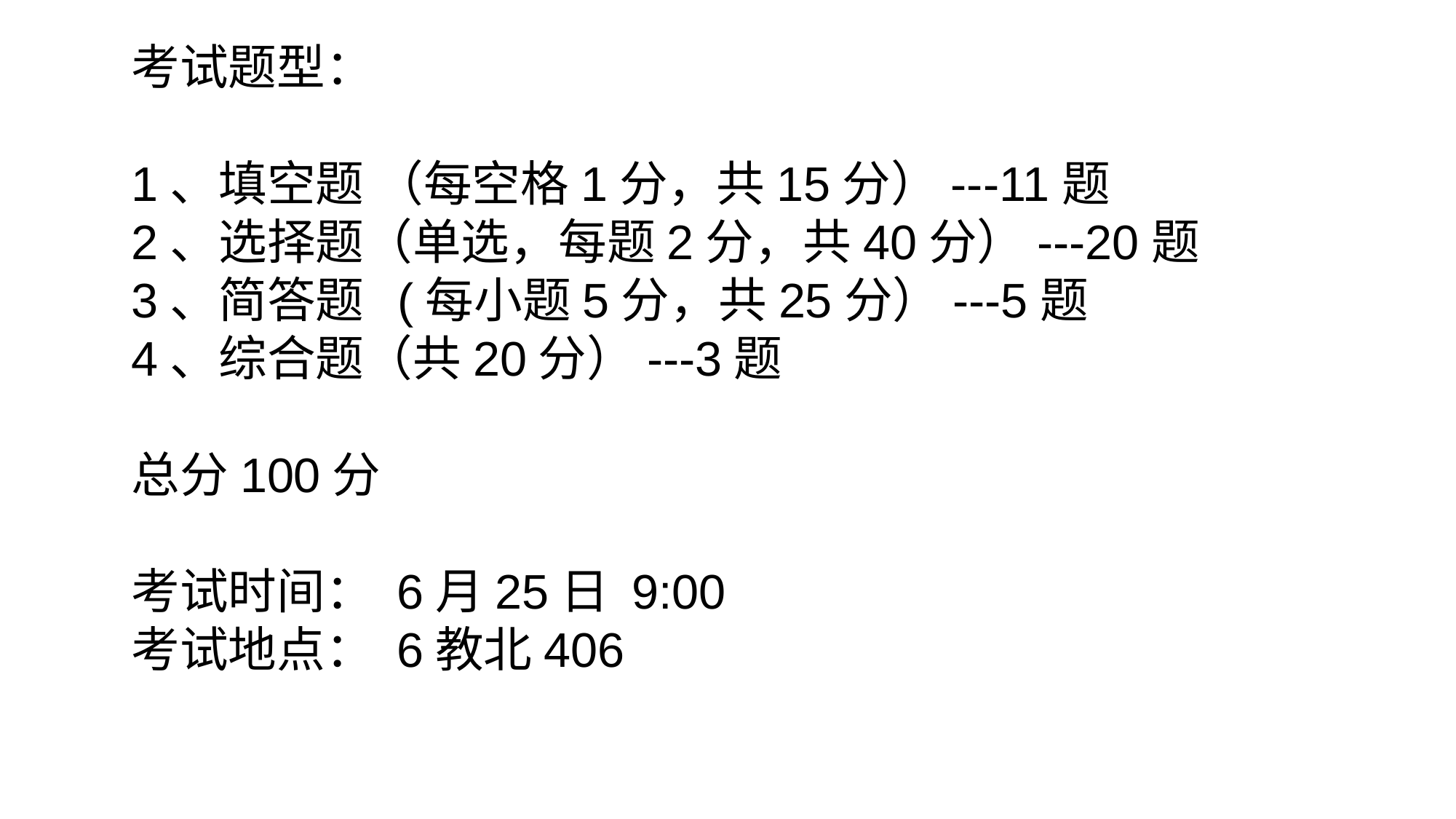

考试题型：

1、填空题 （每空格1分，共15分）---11题
2、选择题（单选，每题2分，共40分）---20题
3、简答题  (每小题5分，共25分）---5题
4、综合题（共20分）---3题

总分100分

考试时间： 6月25日 9:00
考试地点： 6教北406